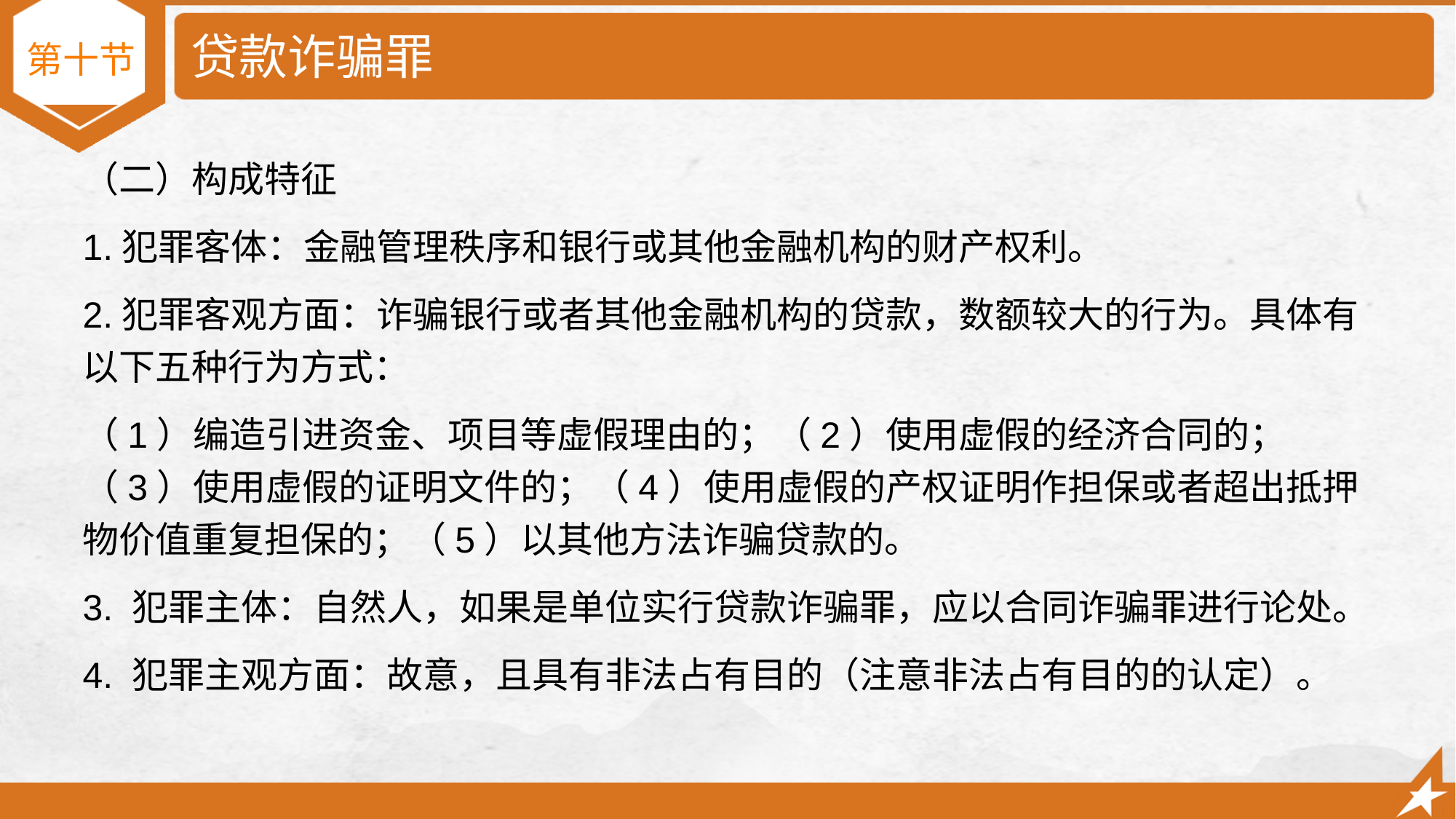

# 贷款诈骗罪
第十节
（二）构成特征
1.犯罪客体：金融管理秩序和银行或其他金融机构的财产权利。
2.犯罪客观方面：诈骗银行或者其他金融机构的贷款，数额较大的行为。具体有以下五种行为方式：
（1）编造引进资金、项目等虚假理由的；（2）使用虚假的经济合同的；（3）使用虚假的证明文件的；（4）使用虚假的产权证明作担保或者超出抵押物价值重复担保的；（5）以其他方法诈骗贷款的。
3. 犯罪主体：自然人，如果是单位实行贷款诈骗罪，应以合同诈骗罪进行论处。
4. 犯罪主观方面：故意，且具有非法占有目的（注意非法占有目的的认定）。